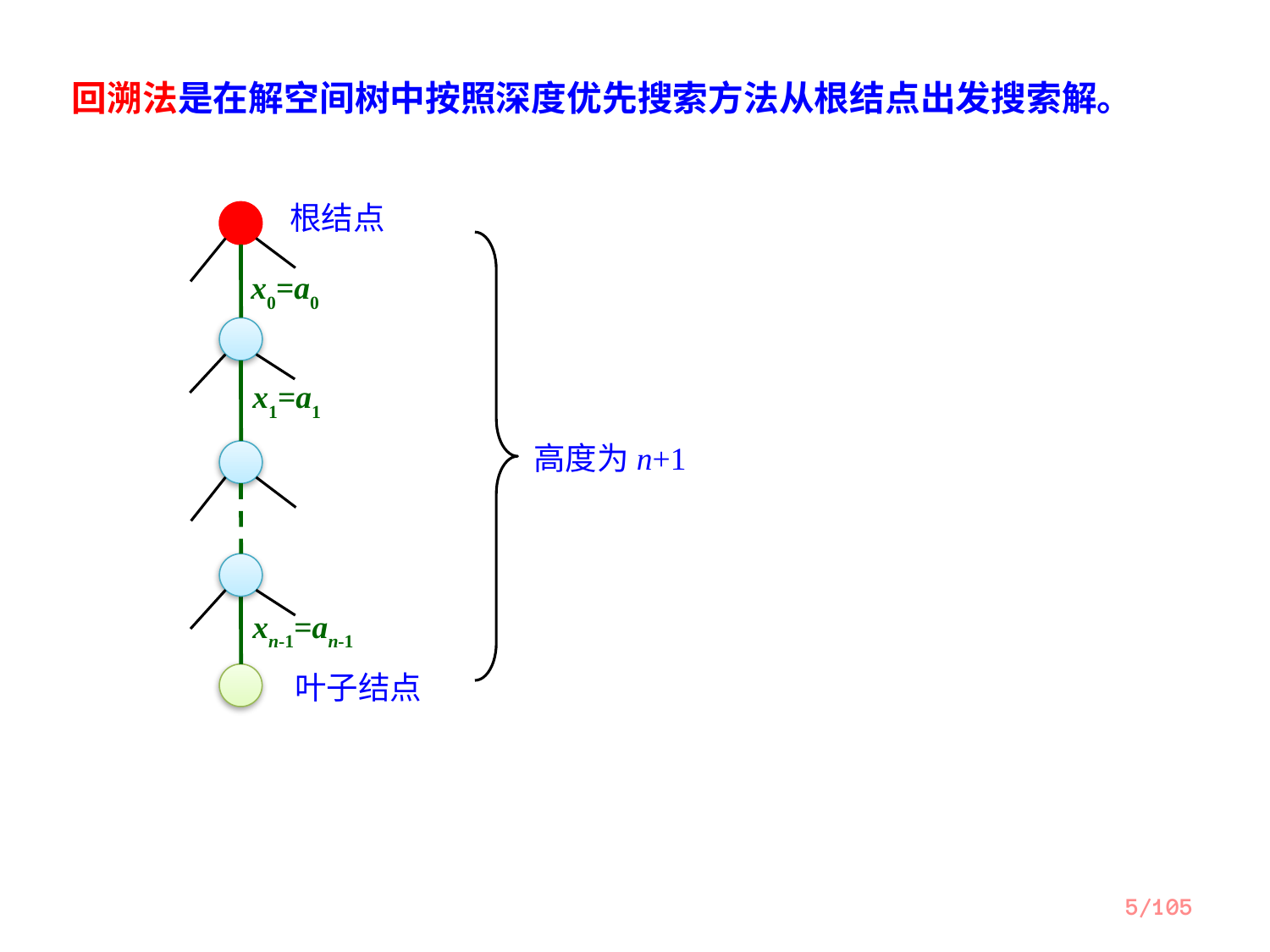

回溯法是在解空间树中按照深度优先搜索方法从根结点出发搜索解。
根结点

x0=a0

x1=a1
高度为n+1

xn-1=an-1

叶子结点
5/105